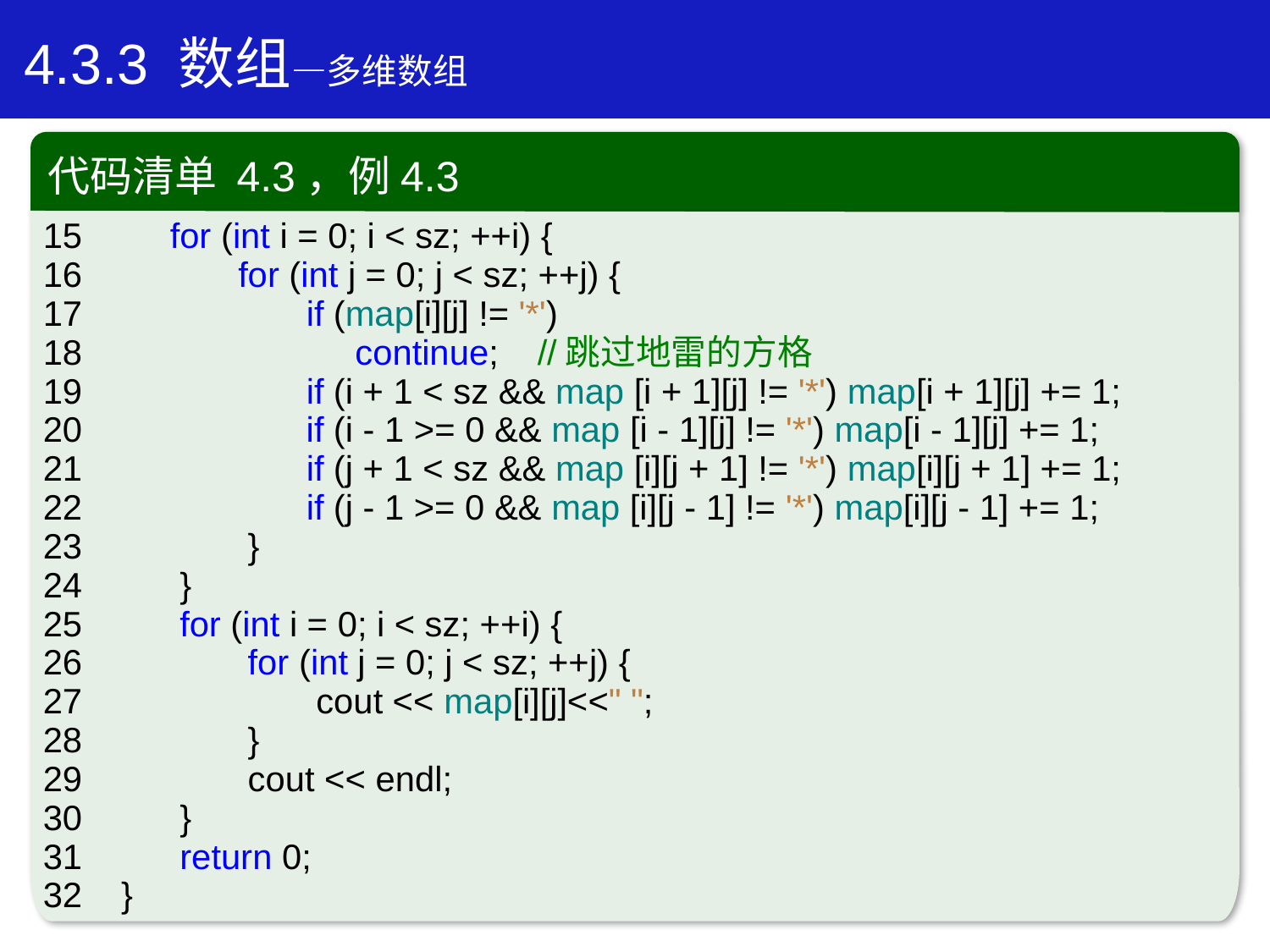

4.3.3 数组—多维数组
代码清单 4.3，例4.3
15         for (int i = 0; i < sz; ++i) {
16                for (int j = 0; j < sz; ++j) {
17                       if (map[i][j] != '*')
18                            continue;    //跳过地雷的方格
19                       if (i + 1 < sz && map [i + 1][j] != '*') map[i + 1][j] += 1;
20                       if (i - 1 >= 0 && map [i - 1][j] != '*') map[i - 1][j] += 1;
21                       if (j + 1 < sz && map [i][j + 1] != '*') map[i][j + 1] += 1;
22                       if (j - 1 >= 0 && map [i][j - 1] != '*') map[i][j - 1] += 1;
23                 }
24          }
25          for (int i = 0; i < sz; ++i) {
26                 for (int j = 0; j < sz; ++j) {
27                        cout << map[i][j]<<" ";
28                 }
29                 cout << endl;
30          }
31          return 0;
32    }
61